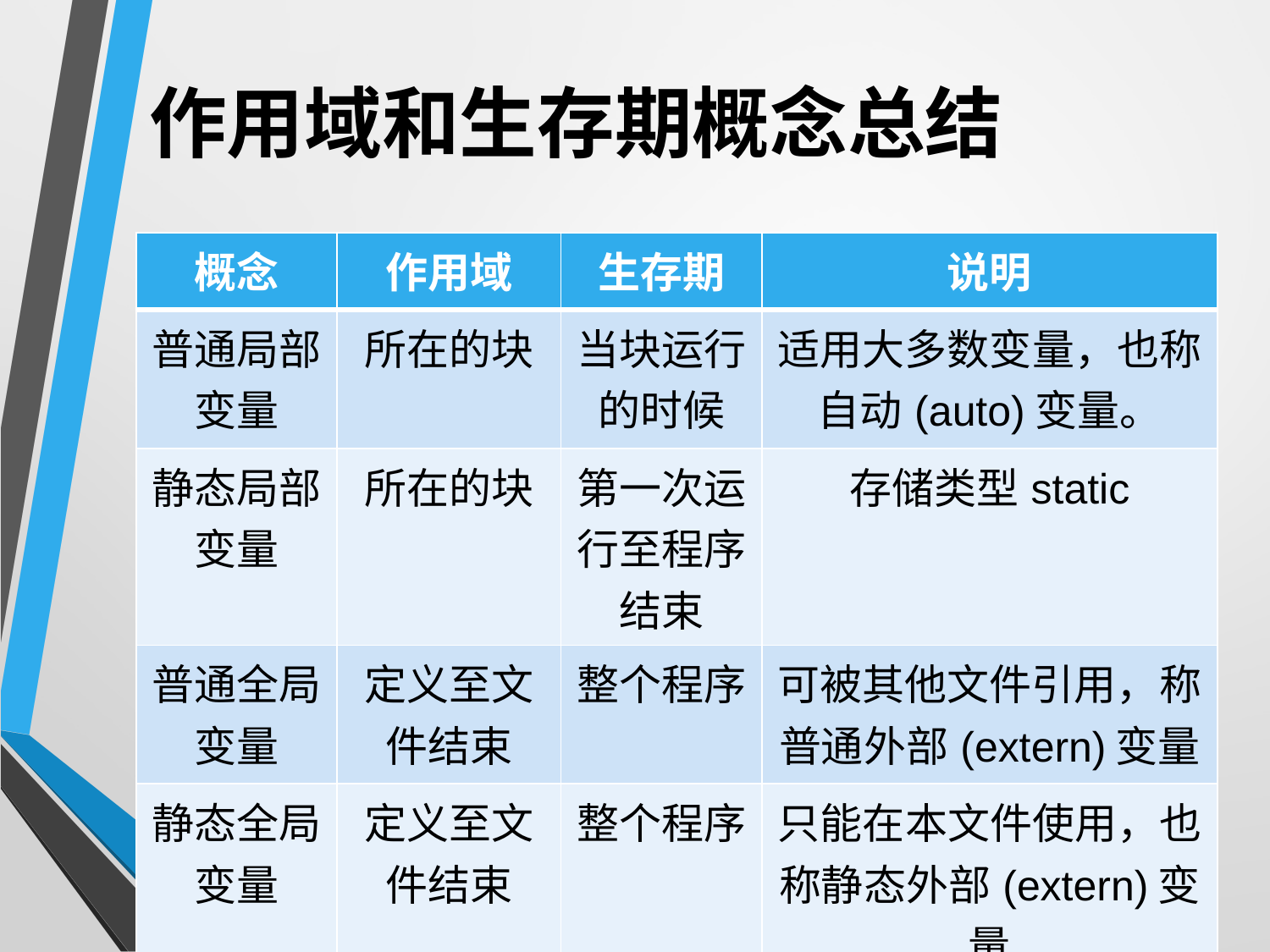

# 作用域和生存期概念总结
| 概念 | 作用域 | 生存期 | 说明 |
| --- | --- | --- | --- |
| 普通局部变量 | 所在的块 | 当块运行的时候 | 适用大多数变量，也称自动(auto)变量。 |
| 静态局部变量 | 所在的块 | 第一次运行至程序结束 | 存储类型static |
| 普通全局变量 | 定义至文件结束 | 整个程序 | 可被其他文件引用，称普通外部(extern)变量 |
| 静态全局变量 | 定义至文件结束 | 整个程序 | 只能在本文件使用，也称静态外部(extern)变量 |